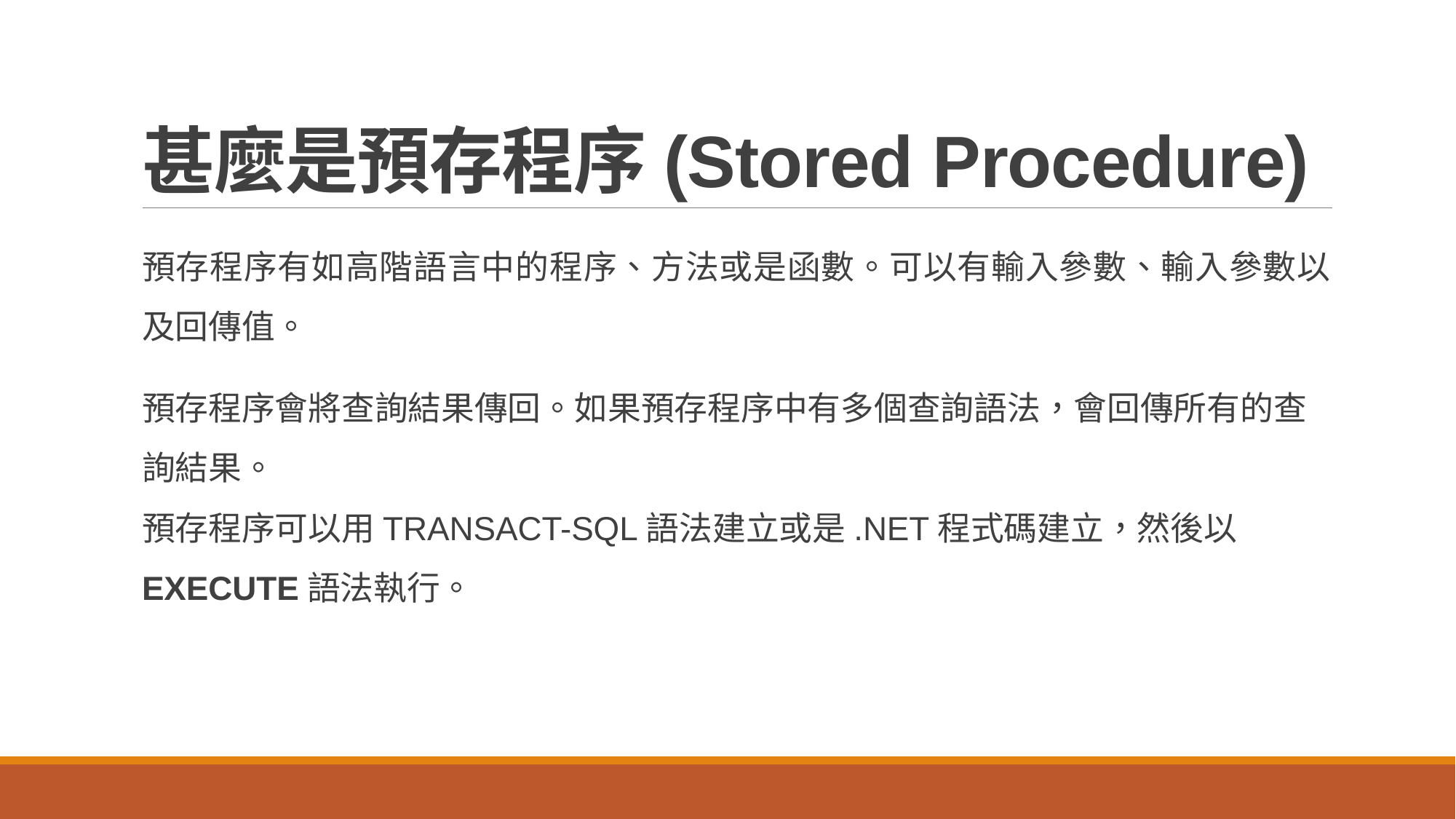

# 甚麼是預存程序(Stored Procedure)
預存程序有如高階語言中的程序、方法或是函數。可以有輸入參數、輸入參數以及回傳值。
預存程序會將查詢結果傳回。如果預存程序中有多個查詢語法，會回傳所有的查詢結果。
預存程序可以用TRANSACT-SQL語法建立或是.NET程式碼建立，然後以EXECUTE語法執行。